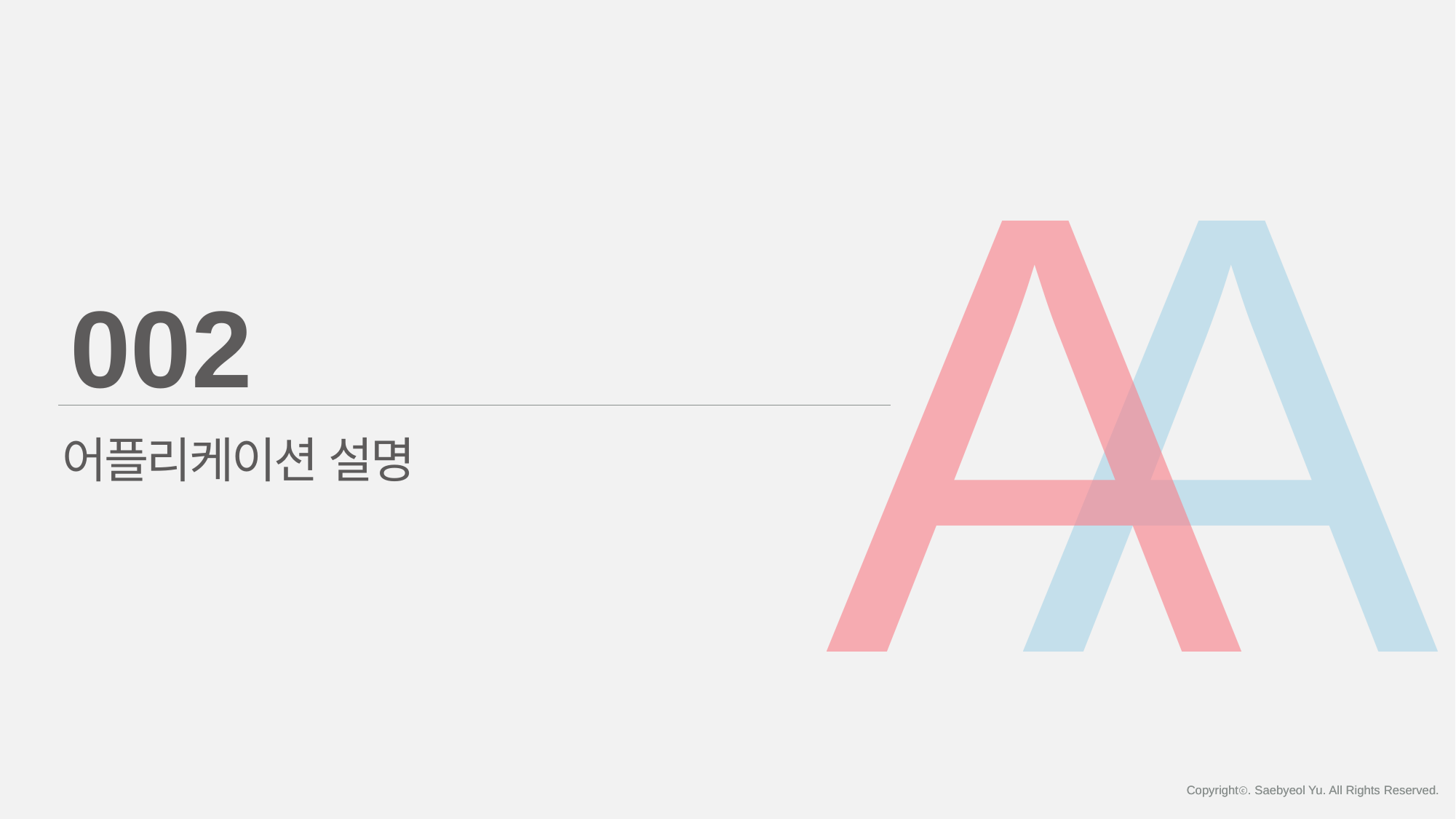

A
A
002
어플리케이션 설명
Copyrightⓒ. Saebyeol Yu. All Rights Reserved.